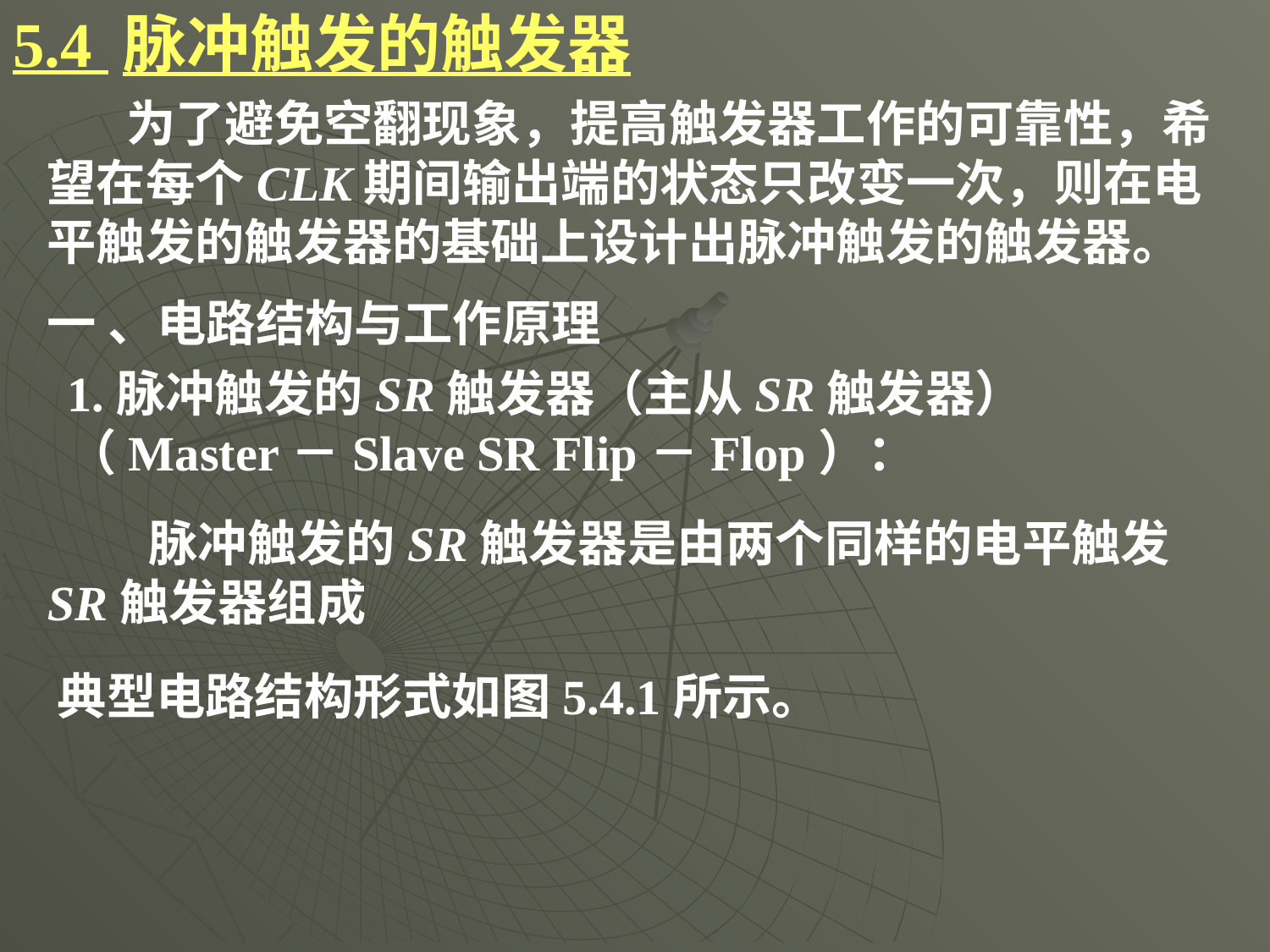

# 5.4 脉冲触发的触发器
      为了避免空翻现象，提高触发器工作的可靠性，希望在每个CLK期间输出端的状态只改变一次，则在电平触发的触发器的基础上设计出脉冲触发的触发器。
一 、电路结构与工作原理
1.脉冲触发的SR触发器（主从SR触发器）（Master－Slave SR Flip－Flop）：
        脉冲触发的SR触发器是由两个同样的电平触发SR触发器组成
典型电路结构形式如图5.4.1所示。